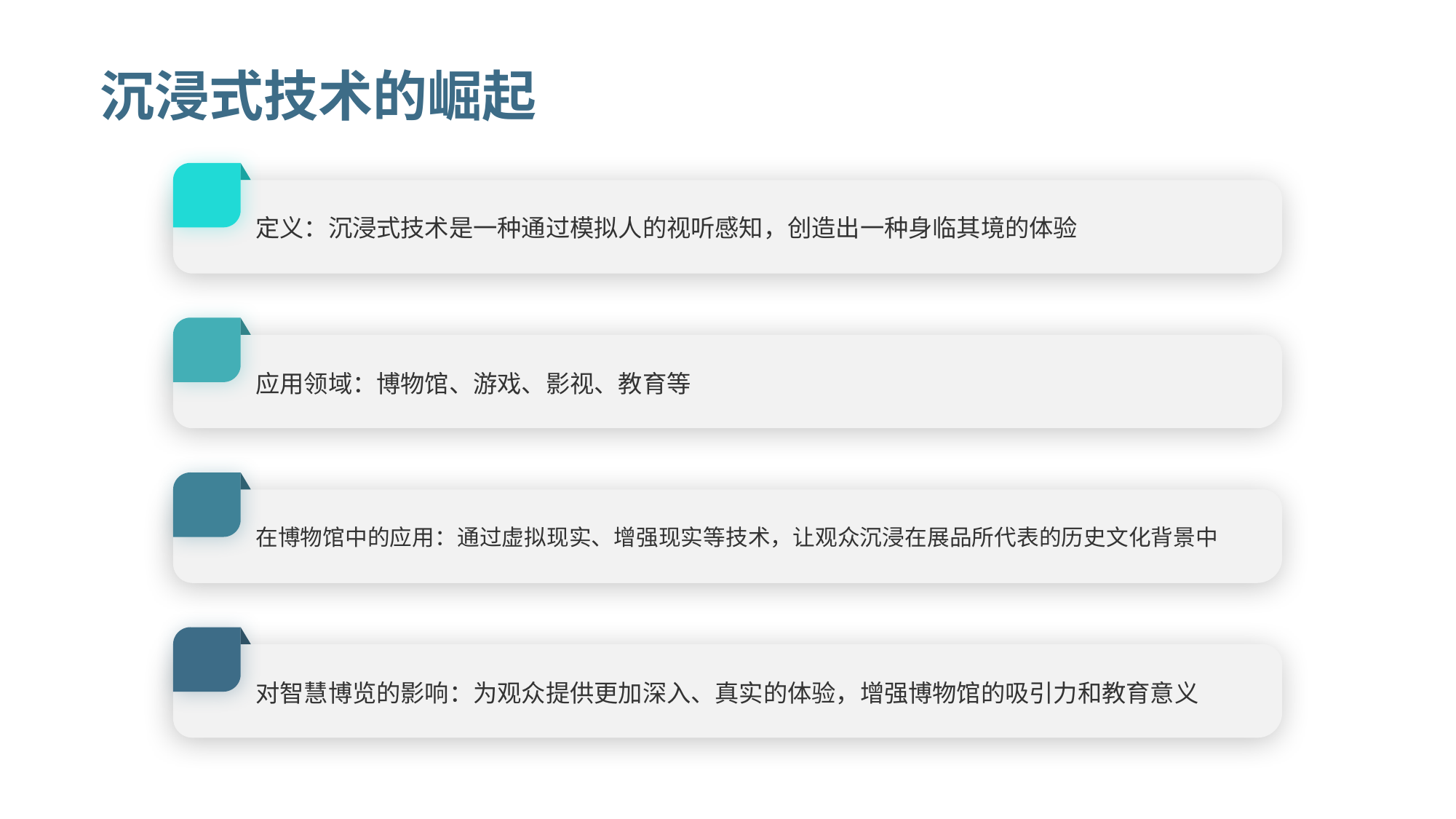

# 沉浸式技术的崛起

定义：沉浸式技术是一种通过模拟人的视听感知，创造出一种身临其境的体验

应用领域：博物馆、游戏、影视、教育等

在博物馆中的应用：通过虚拟现实、增强现实等技术，让观众沉浸在展品所代表的历史文化背景中

对智慧博览的影响：为观众提供更加深入、真实的体验，增强博物馆的吸引力和教育意义